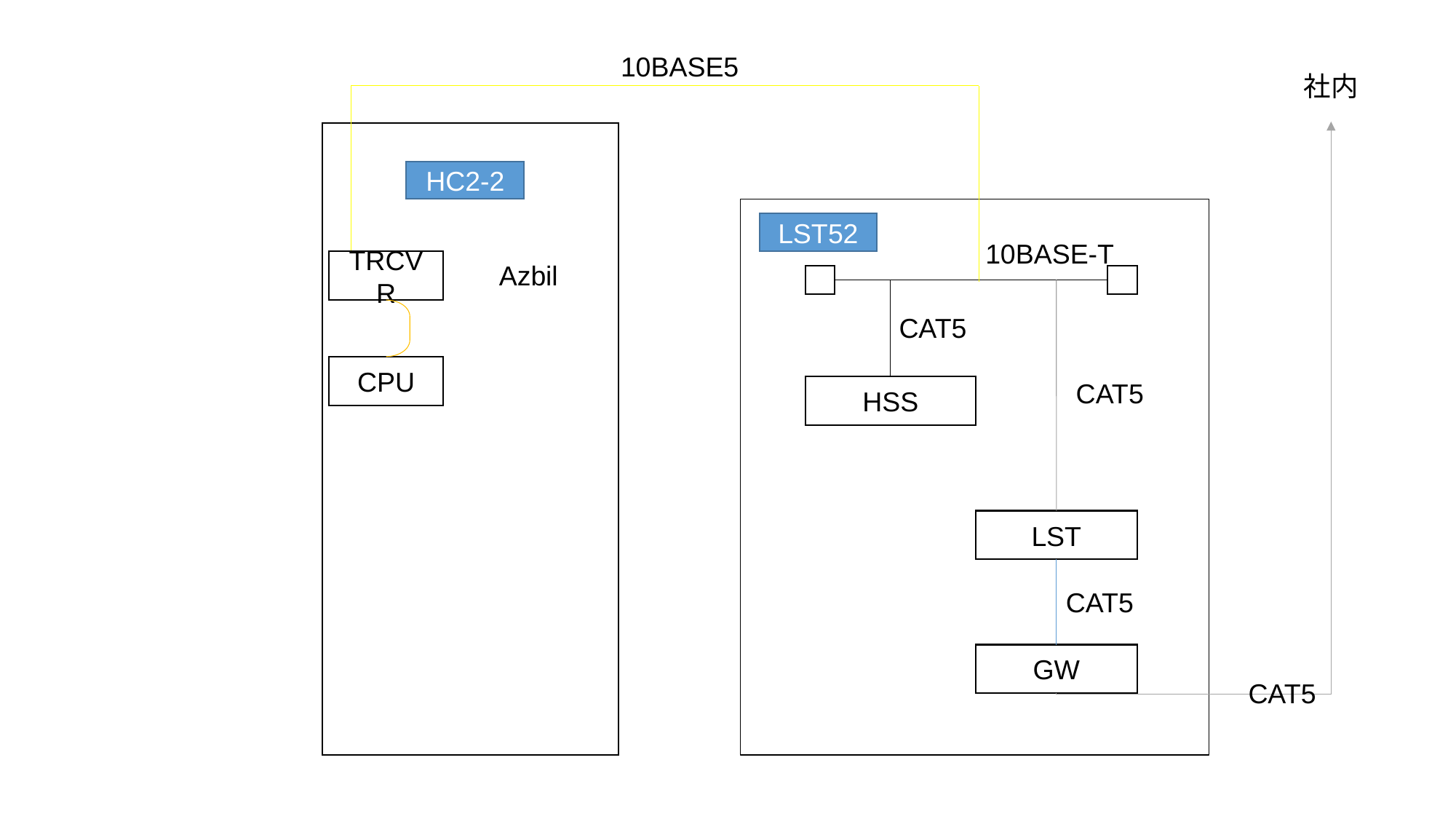

10BASE5
社内

HC2-2

LST52
10BASE-T
TRCVR
Azbil

CAT5
CPU
CAT5
HSS
LST
CAT5
GW
CAT5